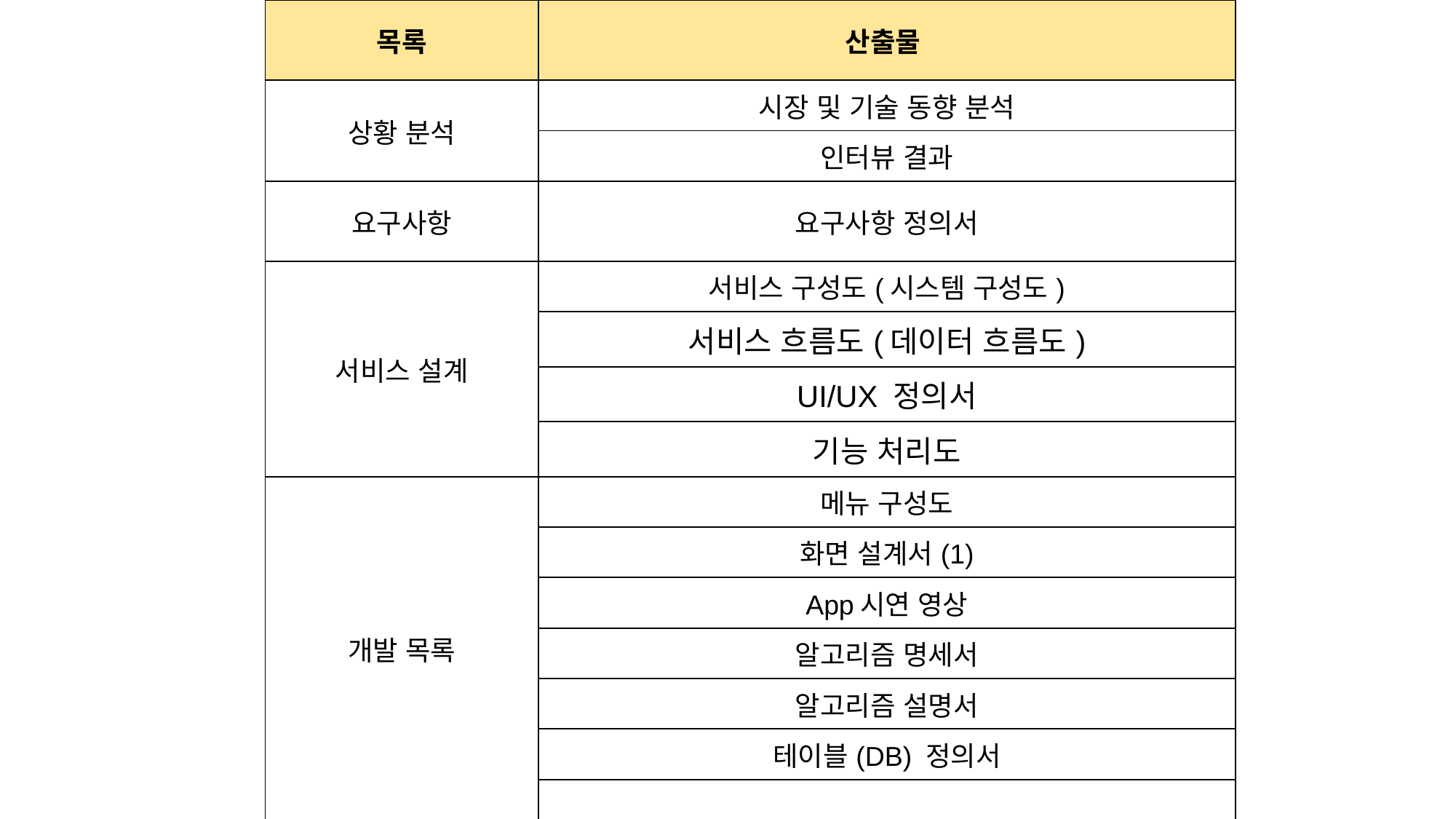

| 목록 | 산출물 |
| --- | --- |
| 상황 분석 | 시장 및 기술 동향 분석 |
|  | 인터뷰 결과 |
| 요구사항 | 요구사항 정의서 |
| 서비스 설계 | 서비스 구성도(시스템 구성도) |
|  | 서비스 흐름도(데이터 흐름도) |
|  | UI/UX 정의서 |
|  | 기능 처리도 |
| 개발 목록 | 메뉴 구성도 |
|  | 화면 설계서(1) |
|  | App시연 영상 |
|  | 알고리즘 명세서 |
|  | 알고리즘 설명서 |
|  | 테이블(DB) 정의서 |
|  |  |
| 구현 환경 | 개발 환경 |